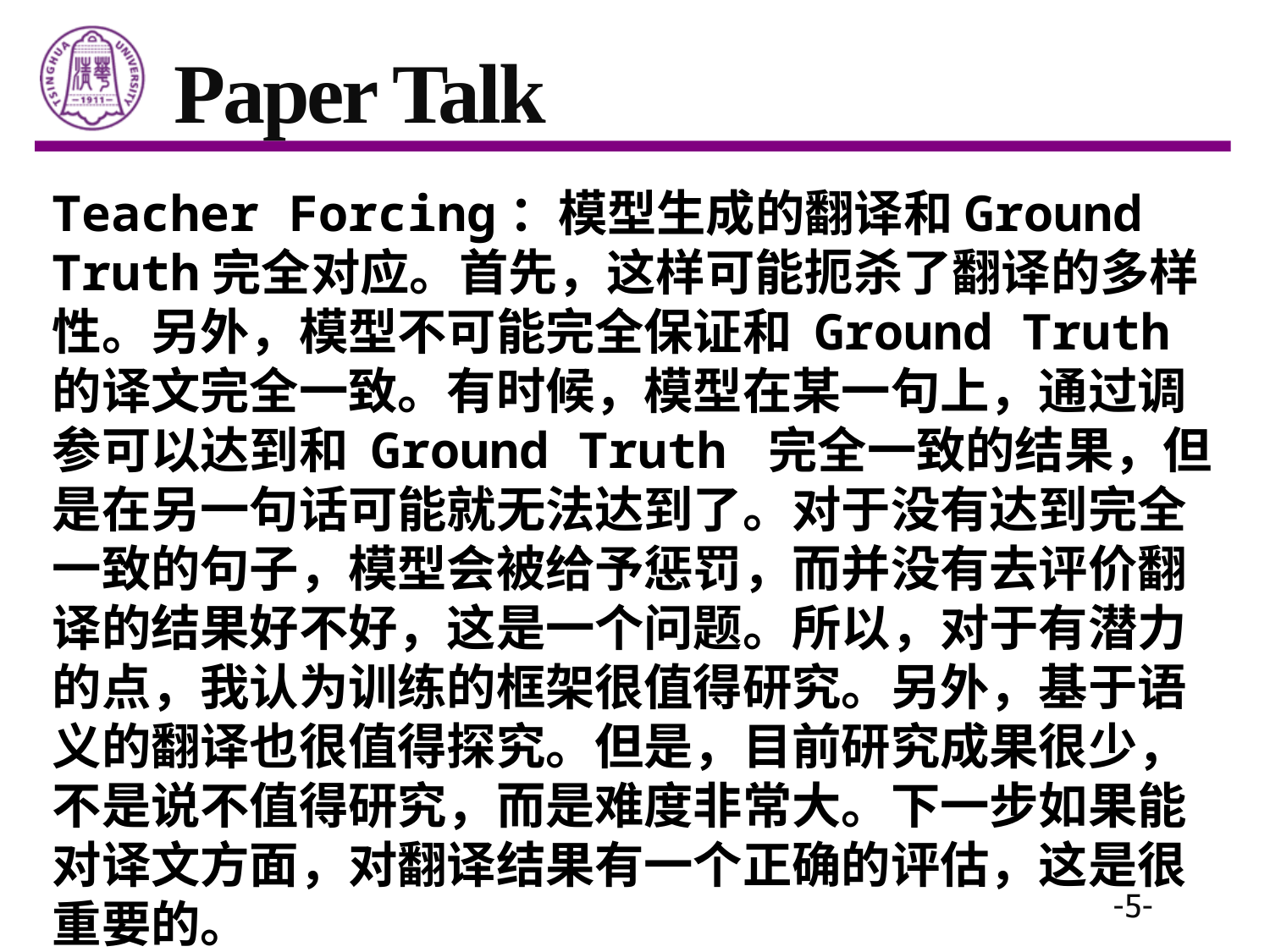

# Paper Talk
Teacher Forcing：模型生成的翻译和Ground Truth完全对应。首先，这样可能扼杀了翻译的多样性。另外，模型不可能完全保证和 Ground Truth 的译文完全一致。有时候，模型在某一句上，通过调参可以达到和 Ground Truth 完全一致的结果，但是在另一句话可能就无法达到了。对于没有达到完全一致的句子，模型会被给予惩罚，而并没有去评价翻译的结果好不好，这是一个问题。所以，对于有潜力的点，我认为训练的框架很值得研究。另外，基于语义的翻译也很值得探究。但是，目前研究成果很少，不是说不值得研究，而是难度非常大。下一步如果能对译文方面，对翻译结果有一个正确的评估，这是很重要的。